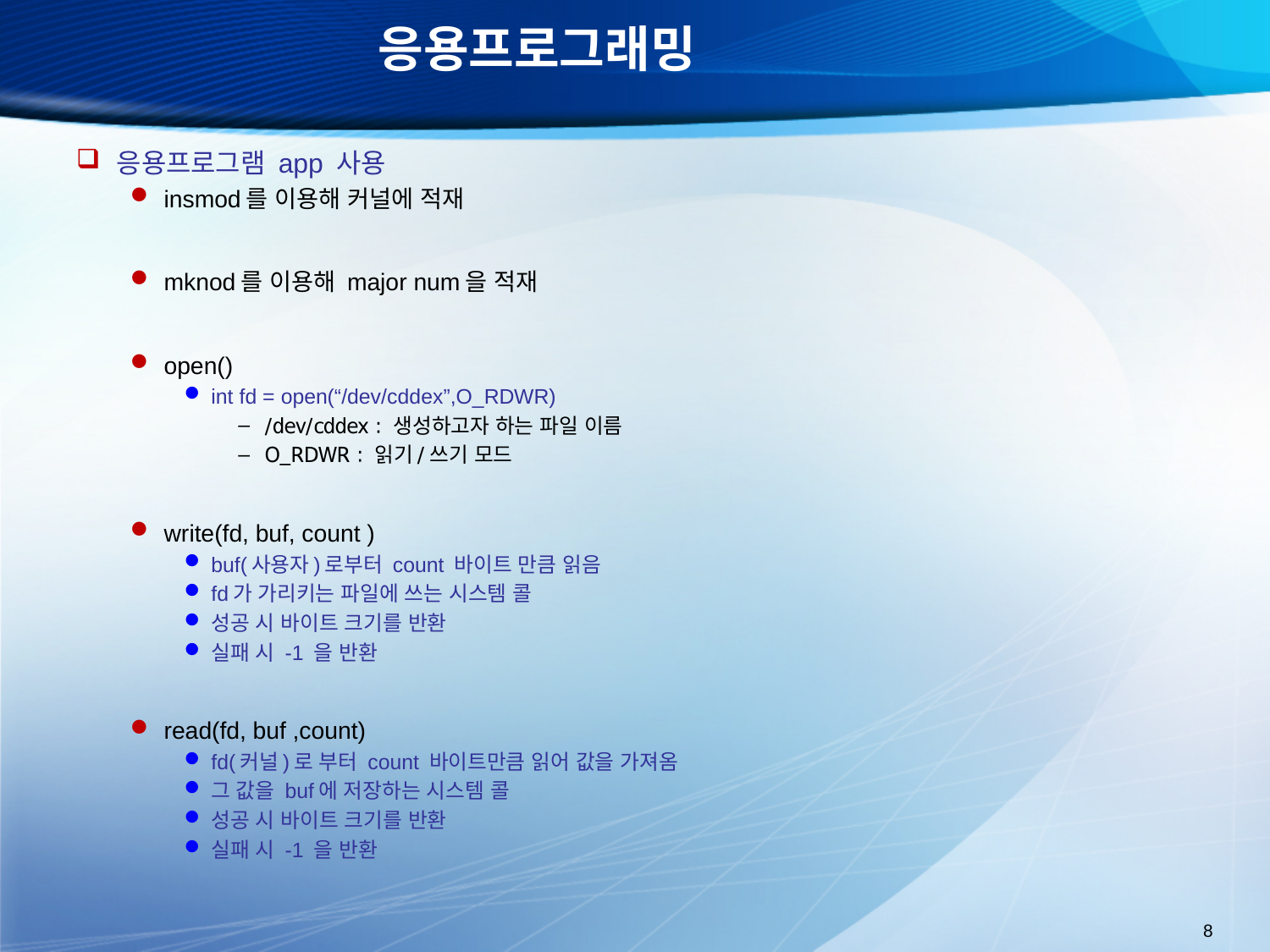

# 응용프로그래밍
응용프로그램 app 사용
insmod를 이용해 커널에 적재

mknod를 이용해 major num을 적재

open()
int fd = open(“/dev/cddex”,O_RDWR)
/dev/cddex : 생성하고자 하는 파일 이름
O_RDWR : 읽기/쓰기 모드

write(fd, buf, count )
buf(사용자)로부터 count 바이트 만큼 읽음
fd가 가리키는 파일에 쓰는 시스템 콜
성공 시 바이트 크기를 반환
실패 시 -1 을 반환

read(fd, buf ,count)
fd(커널)로 부터 count 바이트만큼 읽어 값을 가져옴
그 값을 buf에 저장하는 시스템 콜
성공 시 바이트 크기를 반환
실패 시 -1 을 반환